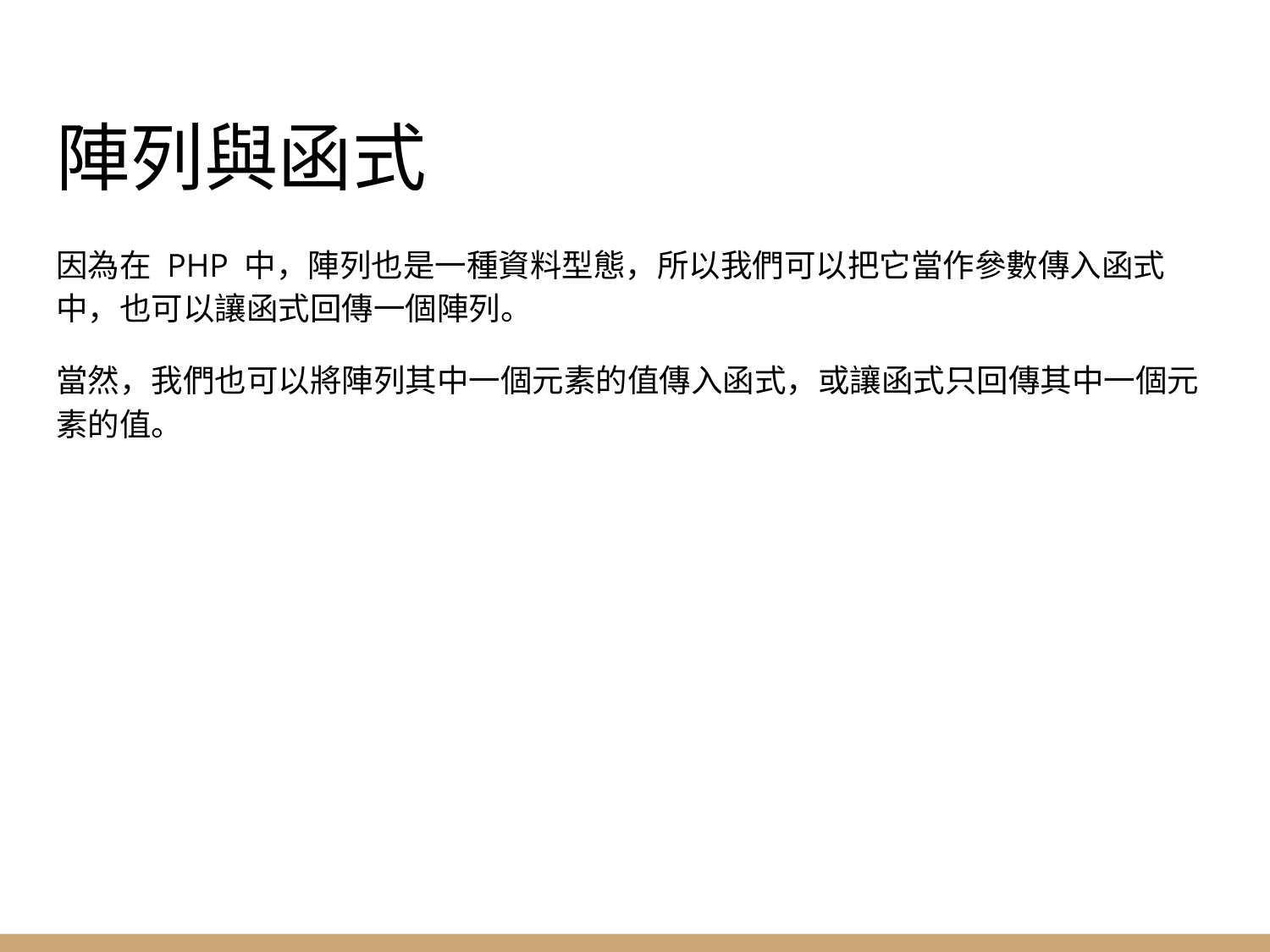

# 陣列與函式
因為在 PHP 中，陣列也是一種資料型態，所以我們可以把它當作參數傳入函式中，也可以讓函式回傳一個陣列。
當然，我們也可以將陣列其中一個元素的值傳入函式，或讓函式只回傳其中一個元素的值。